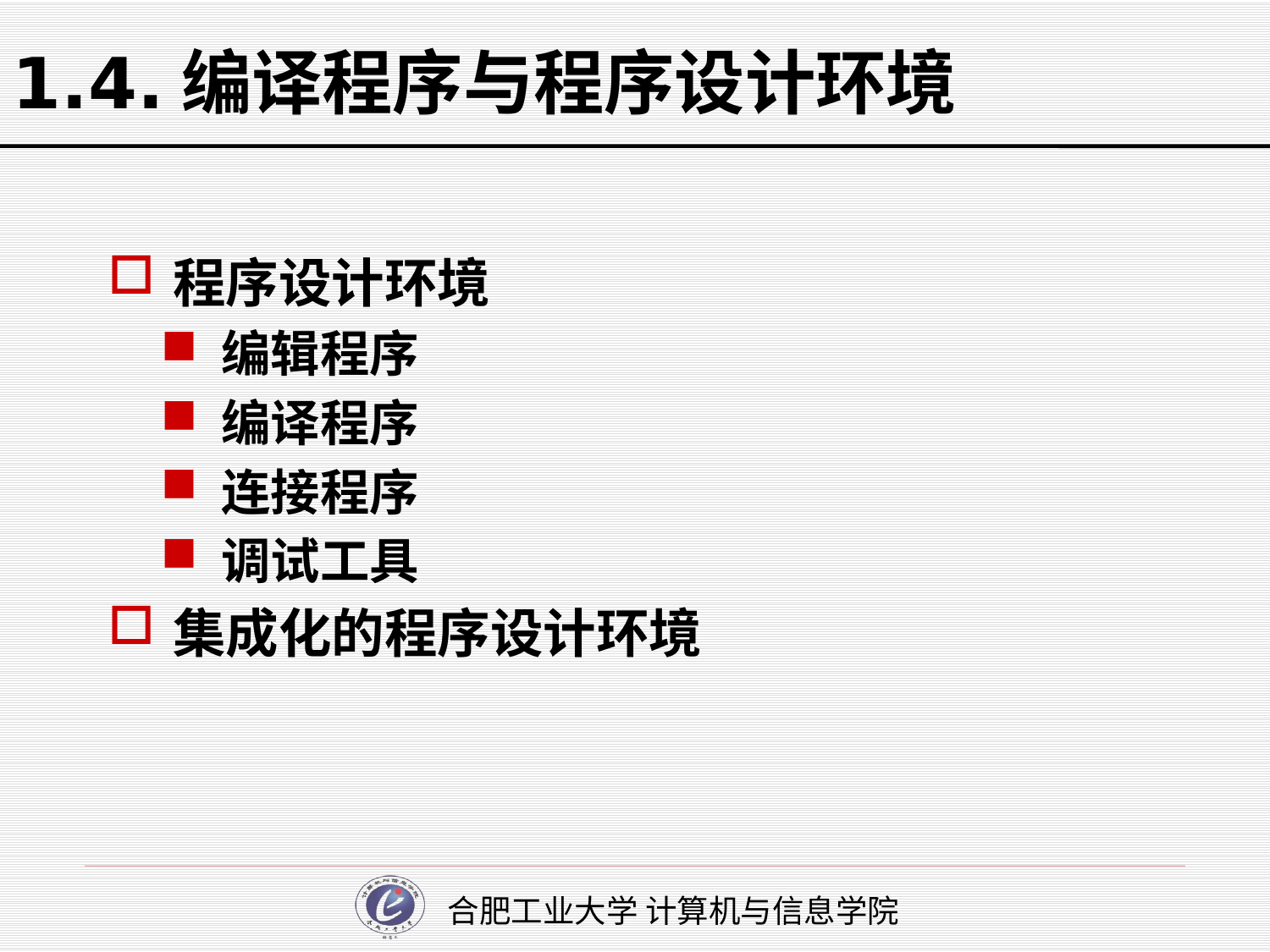

# 1.4.编译程序与程序设计环境

程序设计环境
编辑程序
编译程序
连接程序
调试工具
集成化的程序设计环境
42